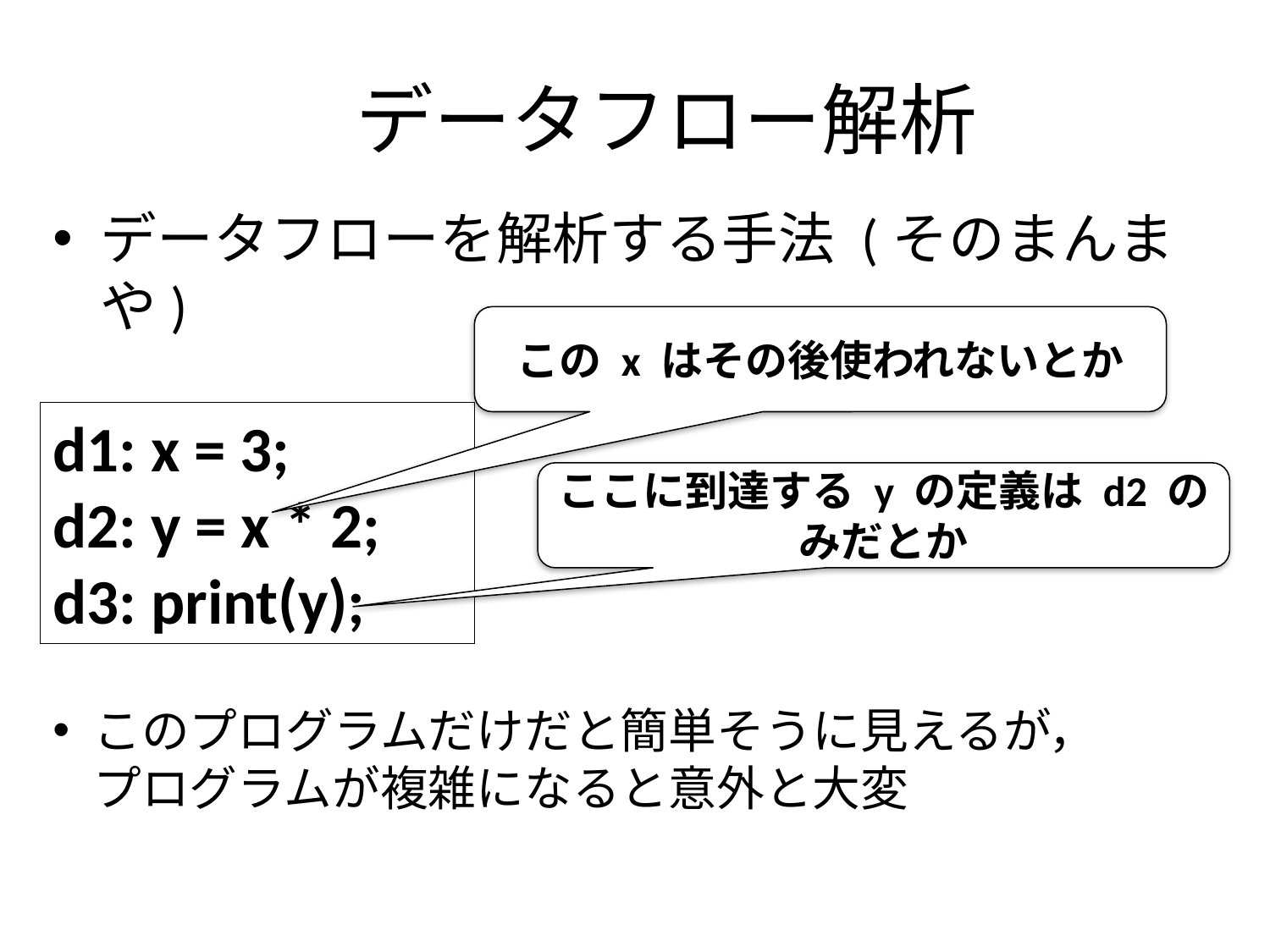

# データフロー解析
データフローを解析する手法 (そのまんまや)
この x はその後使われないとか
d1: x = 3;
d2: y = x * 2;
d3: print(y);
ここに到達する y の定義は d2 のみだとか
このプログラムだけだと簡単そうに見えるが，
プログラムが複雑になると意外と大変